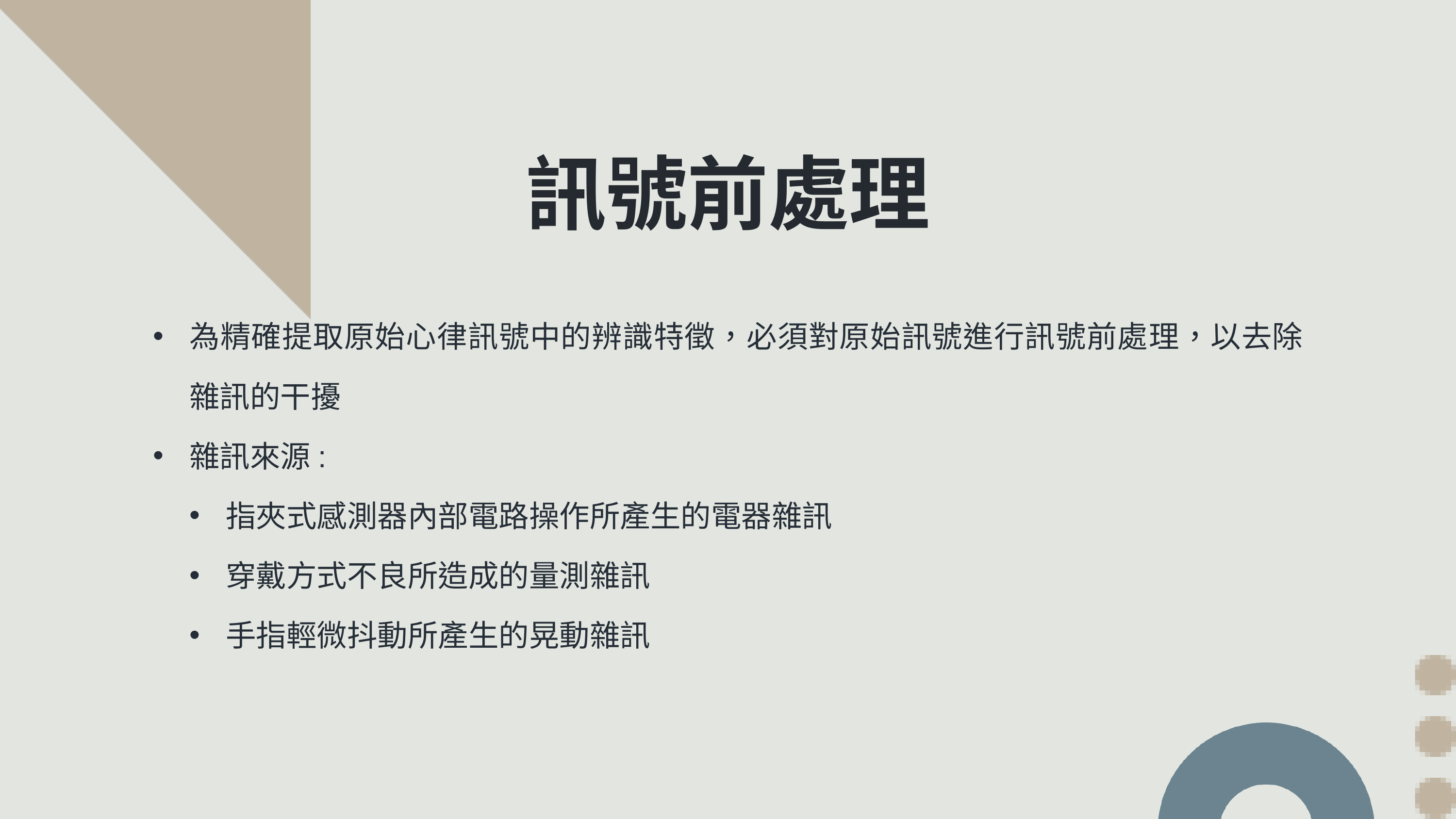

訊號前處理
為精確提取原始心律訊號中的辨識特徵，必須對原始訊號進行訊號前處理，以去除雜訊的干擾
雜訊來源:
指夾式感測器內部電路操作所產生的電器雜訊
穿戴方式不良所造成的量測雜訊
手指輕微抖動所產生的晃動雜訊